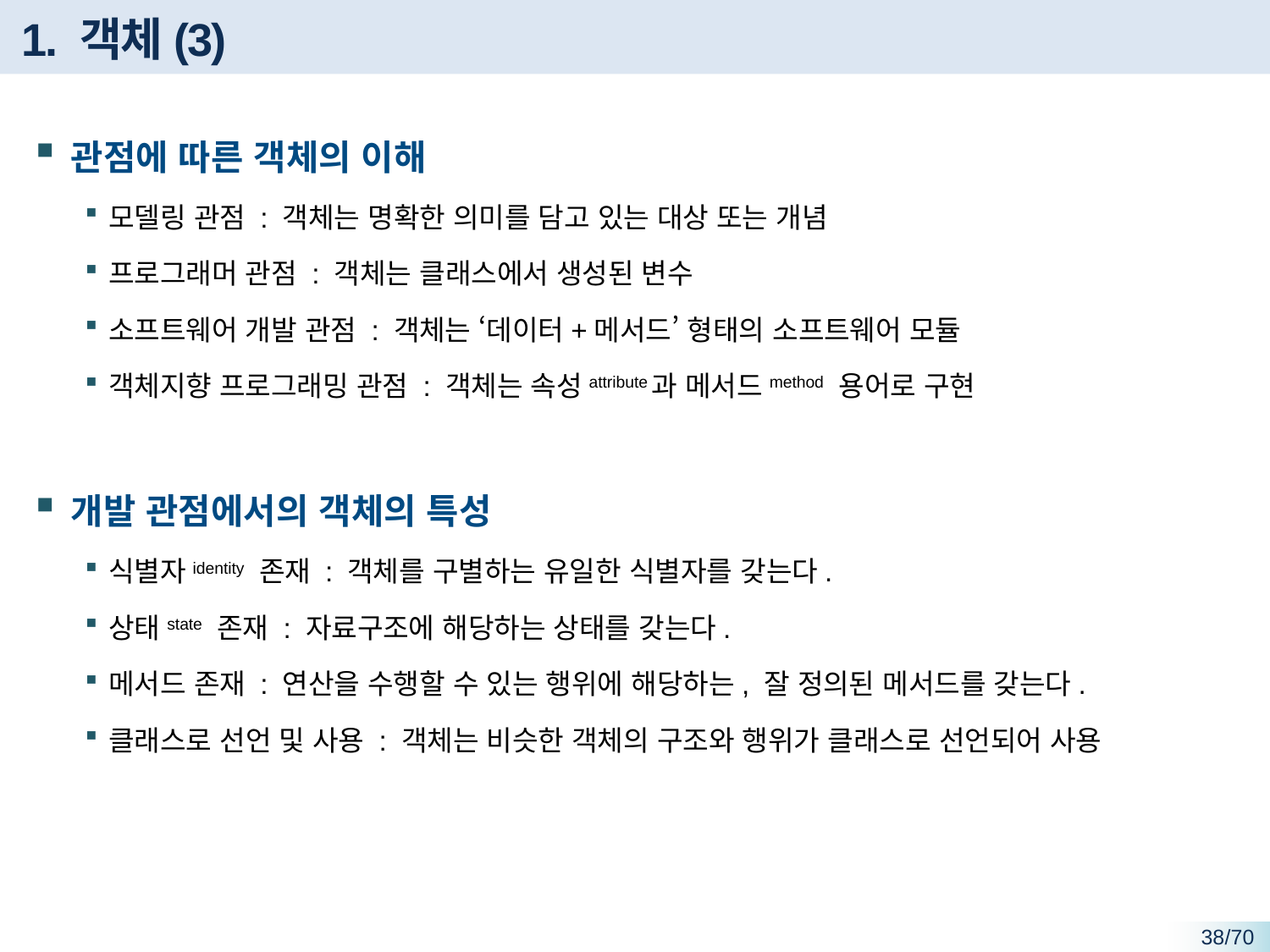

# 1. 객체(3)
관점에 따른 객체의 이해
모델링 관점 : 객체는 명확한 의미를 담고 있는 대상 또는 개념
프로그래머 관점 : 객체는 클래스에서 생성된 변수
소프트웨어 개발 관점 : 객체는 ‘데이터+메서드’ 형태의 소프트웨어 모듈
객체지향 프로그래밍 관점 : 객체는 속성attribute과 메서드method 용어로 구현

개발 관점에서의 객체의 특성
식별자identity 존재 : 객체를 구별하는 유일한 식별자를 갖는다.
상태state 존재 : 자료구조에 해당하는 상태를 갖는다.
메서드 존재 : 연산을 수행할 수 있는 행위에 해당하는, 잘 정의된 메서드를 갖는다.
클래스로 선언 및 사용 : 객체는 비슷한 객체의 구조와 행위가 클래스로 선언되어 사용